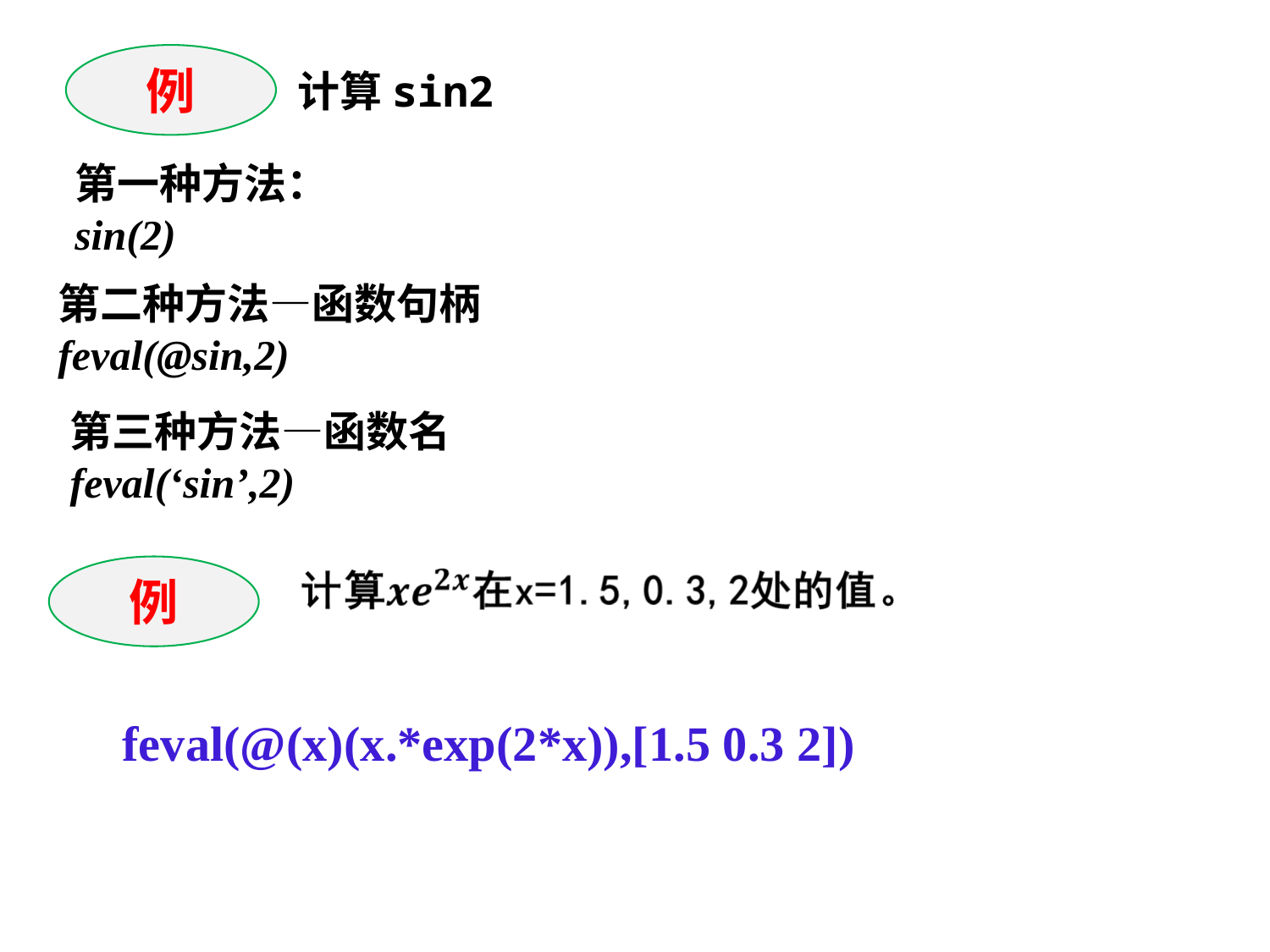

例
计算sin2

第一种方法：
sin(2)
第二种方法—函数句柄
feval(@sin,2)
第三种方法—函数名
feval(‘sin’,2)

例
feval(@(x)(x.*exp(2*x)),[1.5 0.3 2])